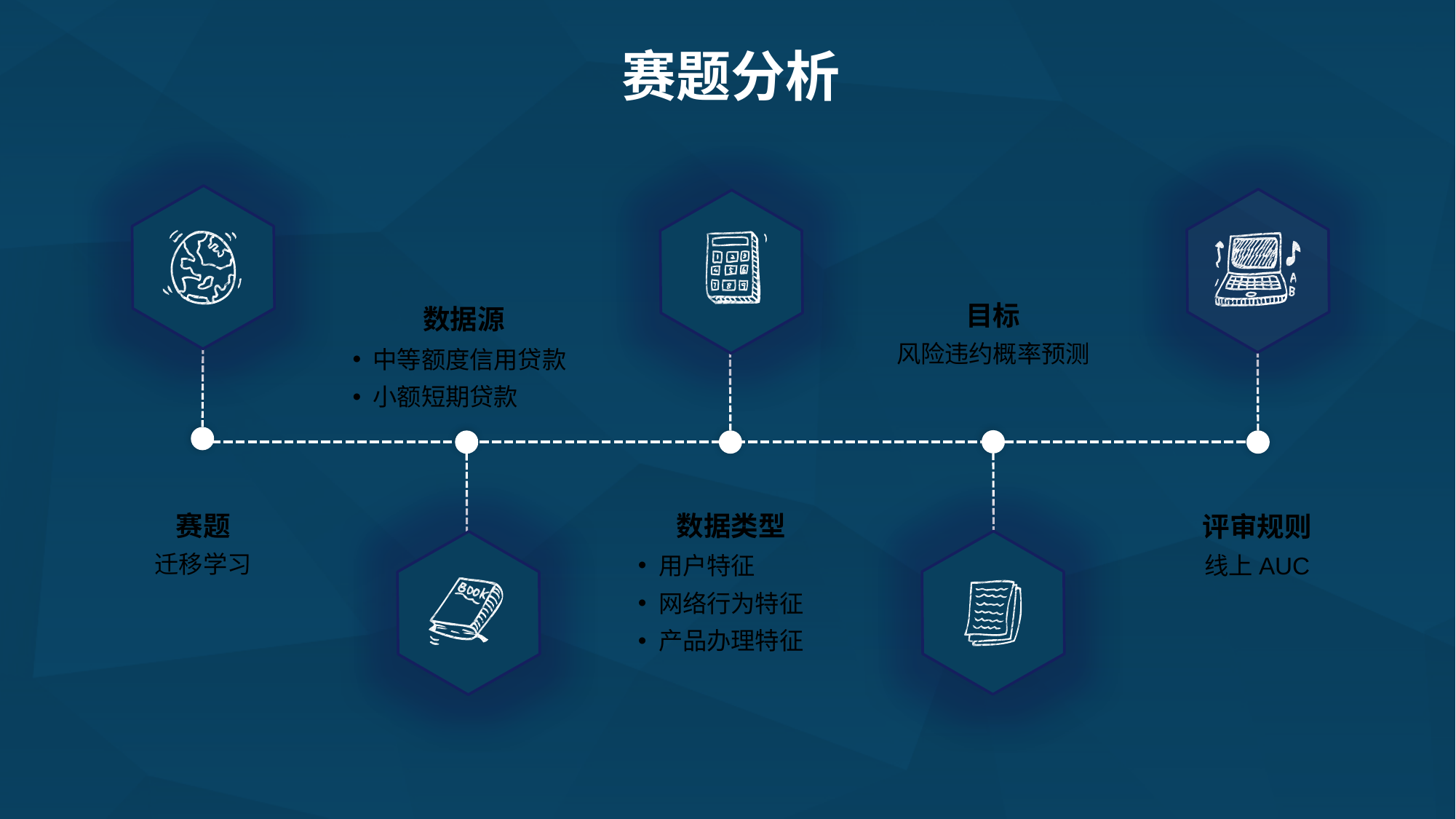

赛题分析

目标
风险违约概率预测
数据源
中等额度信用贷款
小额短期贷款

数据类型
用户特征
网络行为特征
产品办理特征
赛题
迁移学习
评审规则
线上AUC